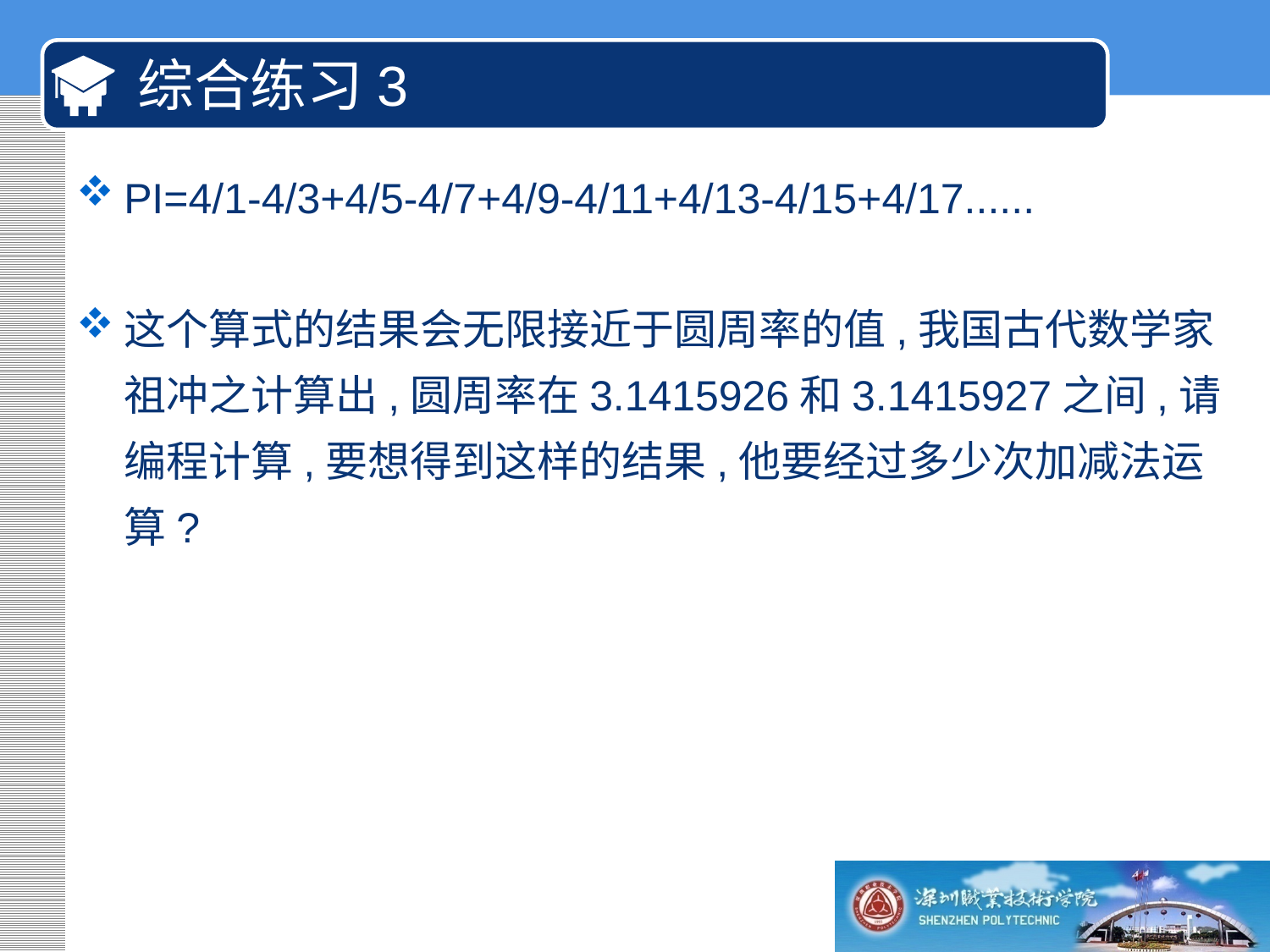

# 综合练习3
PI=4/1-4/3+4/5-4/7+4/9-4/11+4/13-4/15+4/17......

这个算式的结果会无限接近于圆周率的值,我国古代数学家祖冲之计算出,圆周率在3.1415926和3.1415927之间,请编程计算,要想得到这样的结果,他要经过多少次加减法运算?